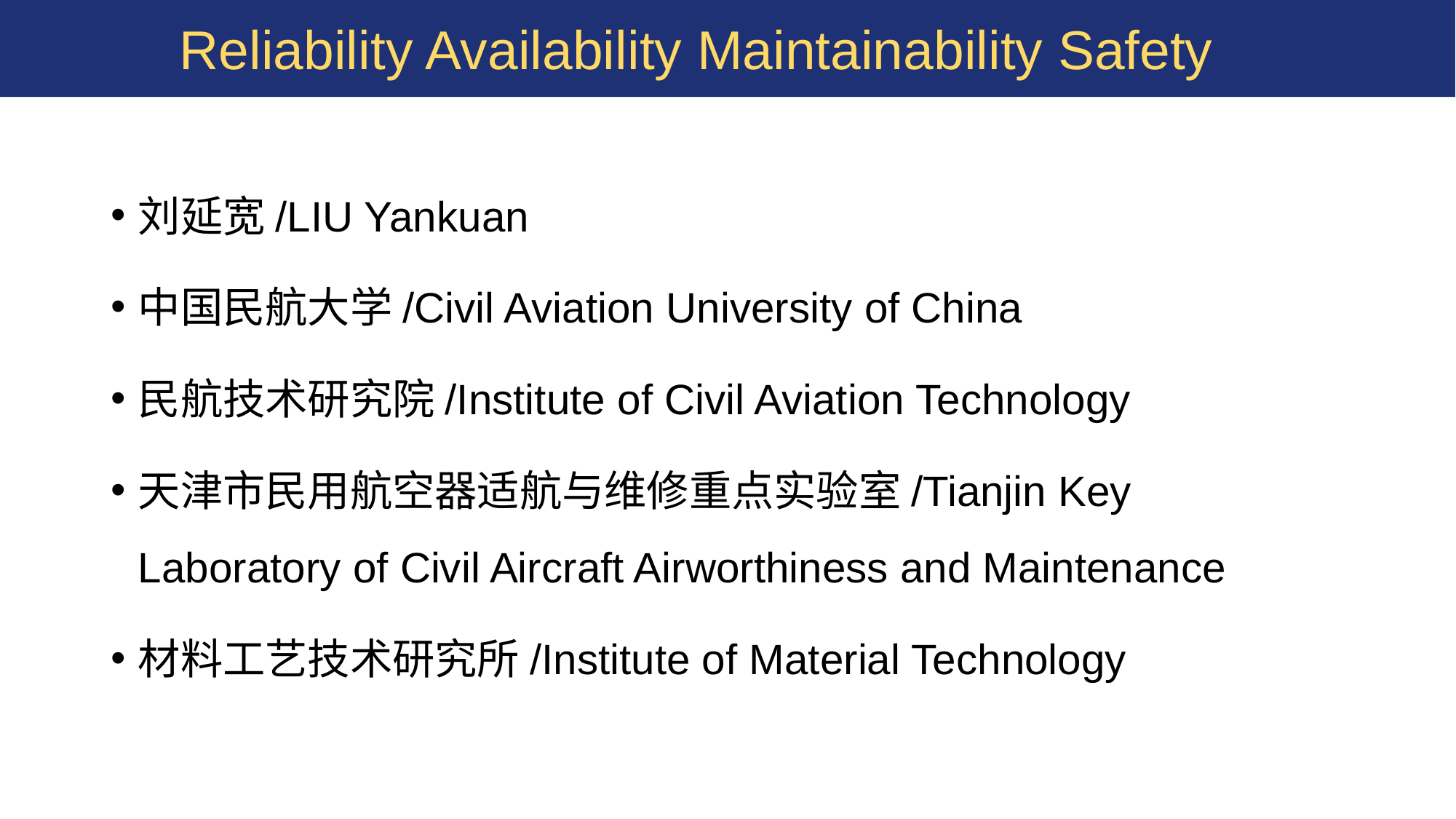

# Reliability Availability Maintainability Safety
刘延宽/LIU Yankuan
中国民航大学/Civil Aviation University of China
民航技术研究院/Institute of Civil Aviation Technology
天津市民用航空器适航与维修重点实验室/Tianjin Key Laboratory of Civil Aircraft Airworthiness and Maintenance
材料工艺技术研究所/Institute of Material Technology